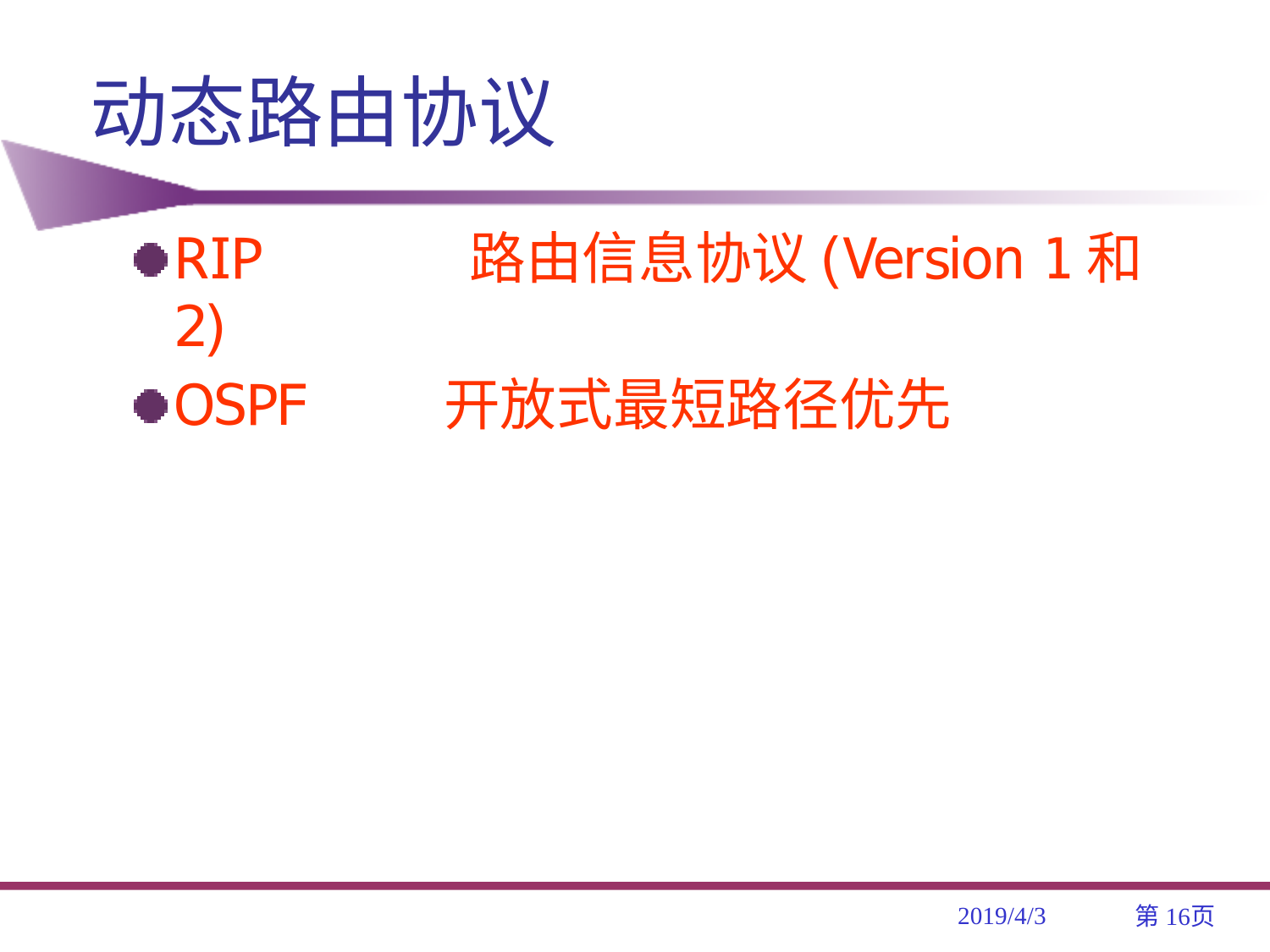

# 动态路由协议
RIP           路由信息协议(Version 1和2)
OSPF       开放式最短路径优先

2019/4/3